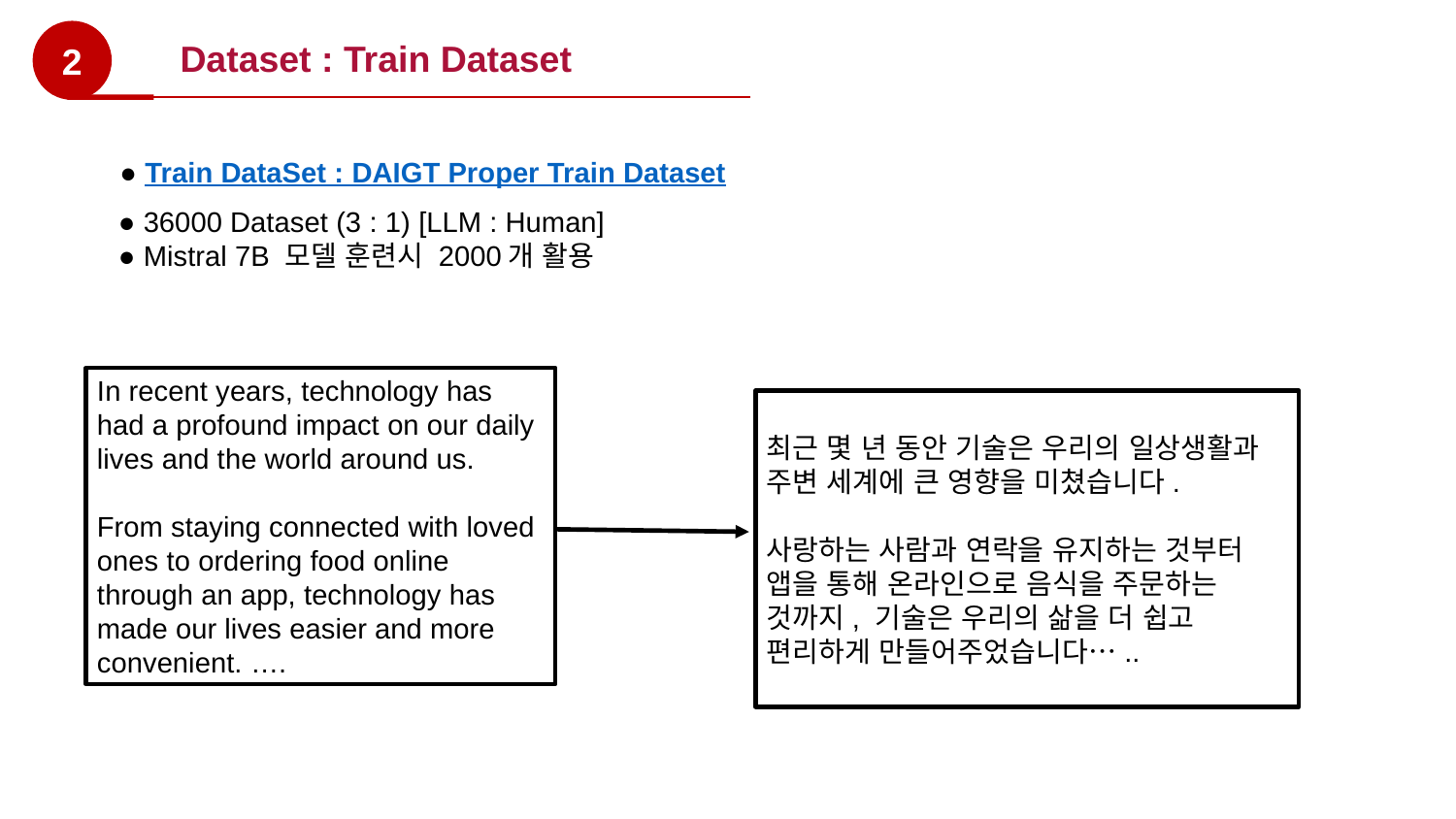

2
Dataset : Train Dataset

● Train DataSet : DAIGT Proper Train Dataset
● 36000 Dataset (3 : 1) [LLM : Human]
● Mistral 7B 모델 훈련시 2000개 활용

In recent years, technology has had a profound impact on our daily lives and the world around us.

From staying connected with loved ones to ordering food online through an app, technology has made our lives easier and more convenient. ….

최근 몇 년 동안 기술은 우리의 일상생활과 주변 세계에 큰 영향을 미쳤습니다.

사랑하는 사람과 연락을 유지하는 것부터 앱을 통해 온라인으로 음식을 주문하는 것까지, 기술은 우리의 삶을 더 쉽고 편리하게 만들어주었습니다…..